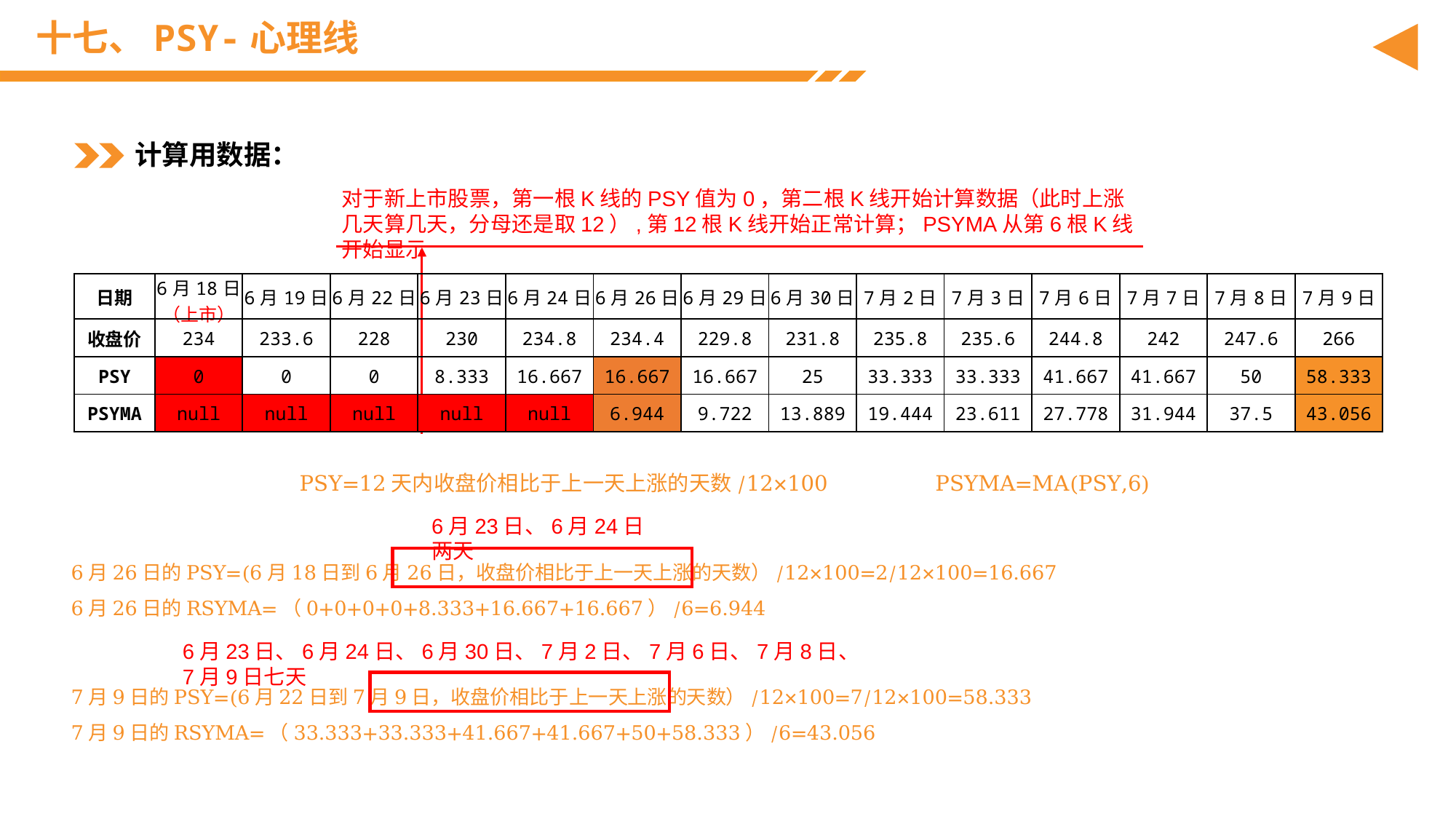

# 十七、PSY-心理线

计算用数据：

对于新上市股票，第一根K线的PSY值为0，第二根K线开始计算数据（此时上涨几天算几天，分母还是取12）,第12根K线开始正常计算；PSYMA从第6根K线开始显示
| 日期 | 6月18日（上市） | 6月19日 | 6月22日 | 6月23日 | 6月24日 | 6月26日 | 6月29日 | 6月30日 | 7月2日 | 7月3日 | 7月6日 | 7月7日 | 7月8日 | 7月9日 |
| --- | --- | --- | --- | --- | --- | --- | --- | --- | --- | --- | --- | --- | --- | --- |
| 收盘价 | 234 | 233.6 | 228 | 230 | 234.8 | 234.4 | 229.8 | 231.8 | 235.8 | 235.6 | 244.8 | 242 | 247.6 | 266 |
| PSY | 0 | 0 | 0 | 8.333 | 16.667 | 16.667 | 16.667 | 25 | 33.333 | 33.333 | 41.667 | 41.667 | 50 | 58.333 |
| PSYMA | null | null | null | null | null | 6.944 | 9.722 | 13.889 | 19.444 | 23.611 | 27.778 | 31.944 | 37.5 | 43.056 |
PSY=12天内收盘价相比于上一天上涨的天数/12×100                PSYMA=MA(PSY,6)
6月23日、6月24日两天

6月26日的PSY=(6月18日到6月26日，收盘价相比于上一天上涨的天数）/12×100=2/12×100=16.667
6月26日的RSYMA=（0+0+0+0+8.333+16.667+16.667）/6=6.944
6月23日、6月24日、6月30日、7月2日、7月6日、7月8日、7月9日七天

7月9日的PSY=(6月22日到7月9日，收盘价相比于上一天上涨的天数）/12×100=7/12×100=58.333
7月9日的RSYMA=（33.333+33.333+41.667+41.667+50+58.333）/6=43.056